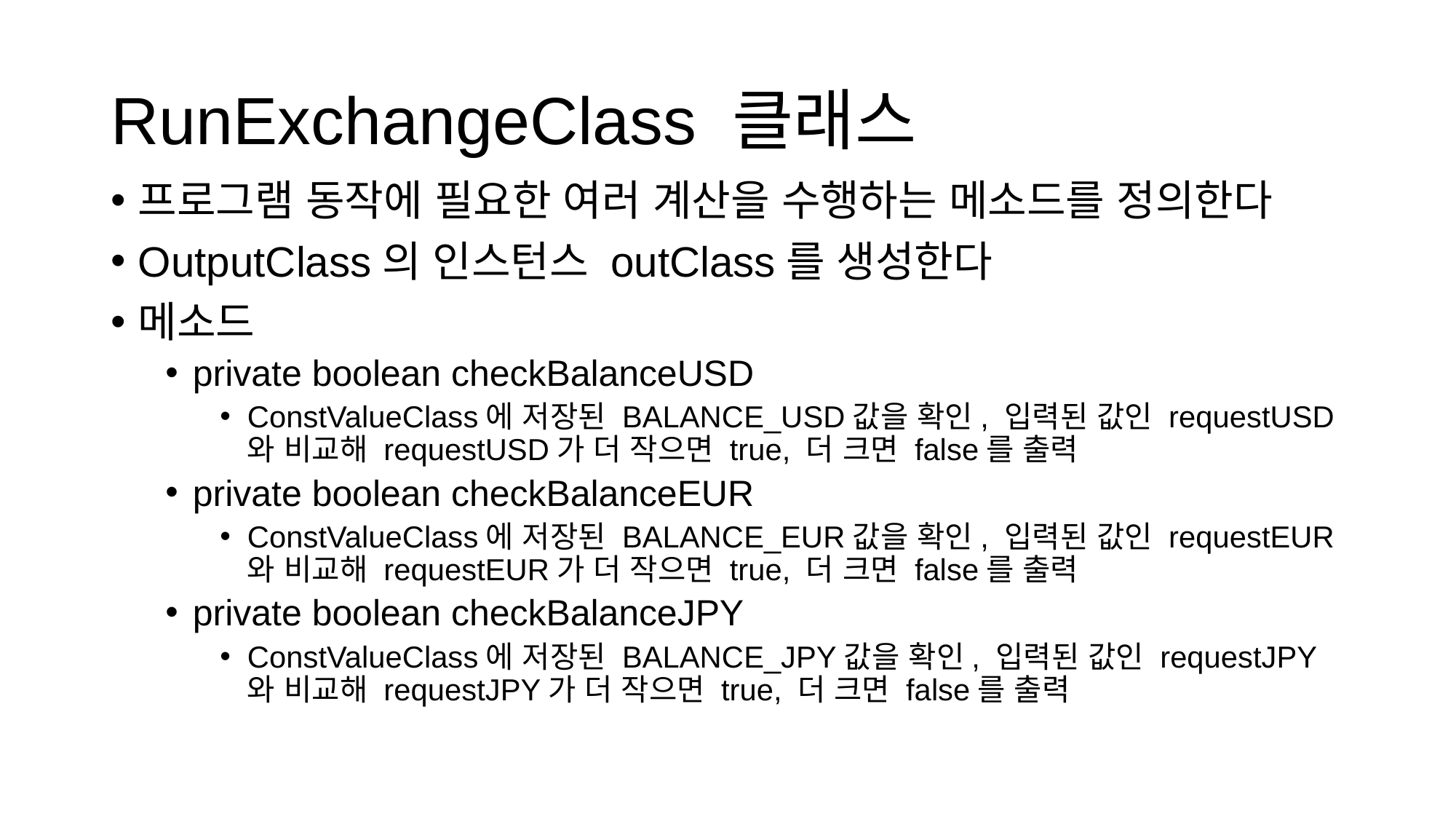

# RunExchangeClass 클래스
프로그램 동작에 필요한 여러 계산을 수행하는 메소드를 정의한다
OutputClass의 인스턴스 outClass를 생성한다
메소드
private boolean checkBalanceUSD
ConstValueClass에 저장된 BALANCE_USD값을 확인, 입력된 값인 requestUSD와 비교해 requestUSD가 더 작으면 true, 더 크면 false를 출력
private boolean checkBalanceEUR
ConstValueClass에 저장된 BALANCE_EUR값을 확인, 입력된 값인 requestEUR와 비교해 requestEUR가 더 작으면 true, 더 크면 false를 출력
private boolean checkBalanceJPY
ConstValueClass에 저장된 BALANCE_JPY값을 확인, 입력된 값인 requestJPY와 비교해 requestJPY가 더 작으면 true, 더 크면 false를 출력